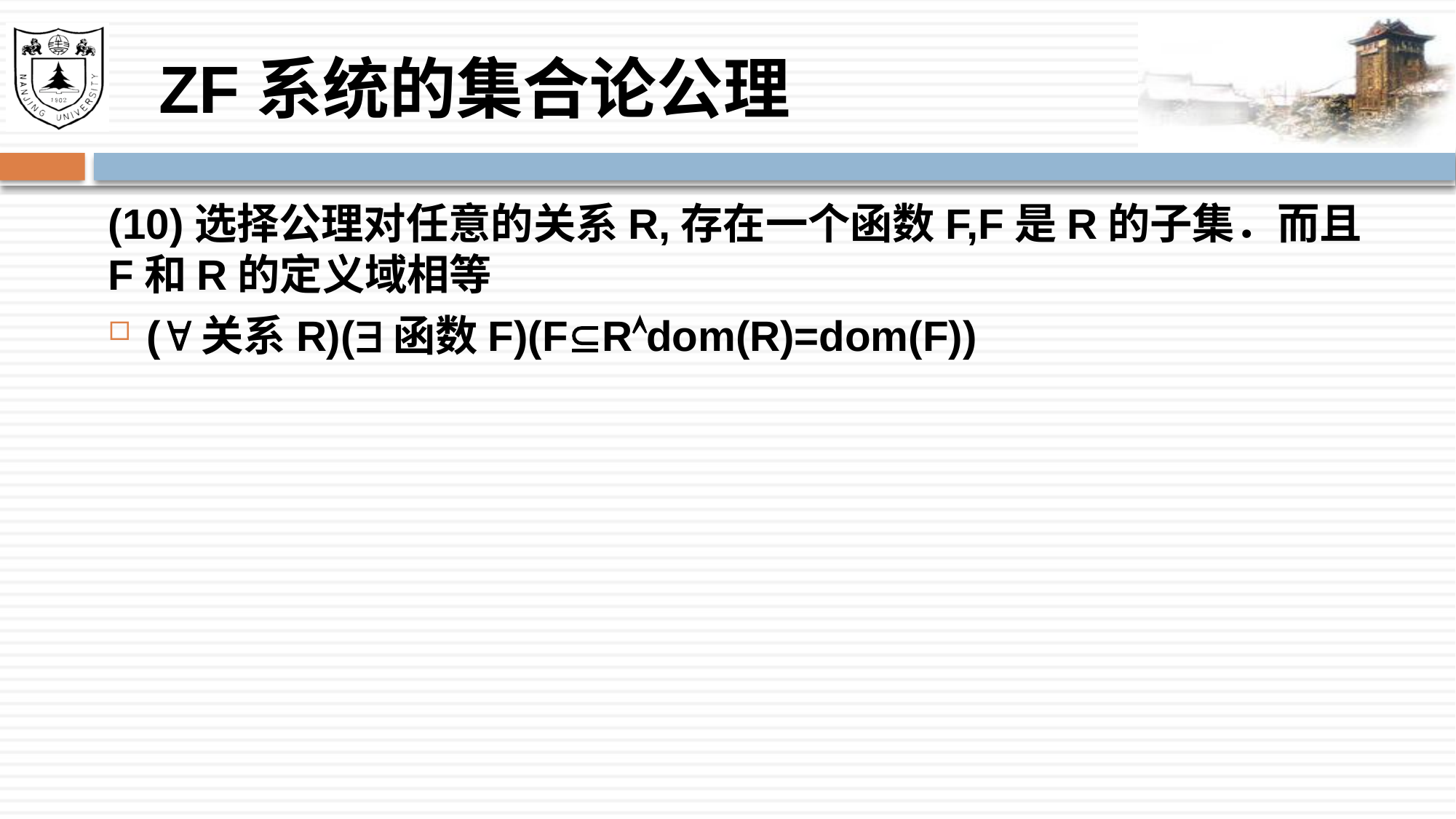

# ZF系统的集合论公理
(10)选择公理对任意的关系R,存在一个函数F,F是R的子集．而且F和R的定义域相等
(∀关系R)(∃函数F)(F⊆R∧dom(R)=dom(F))